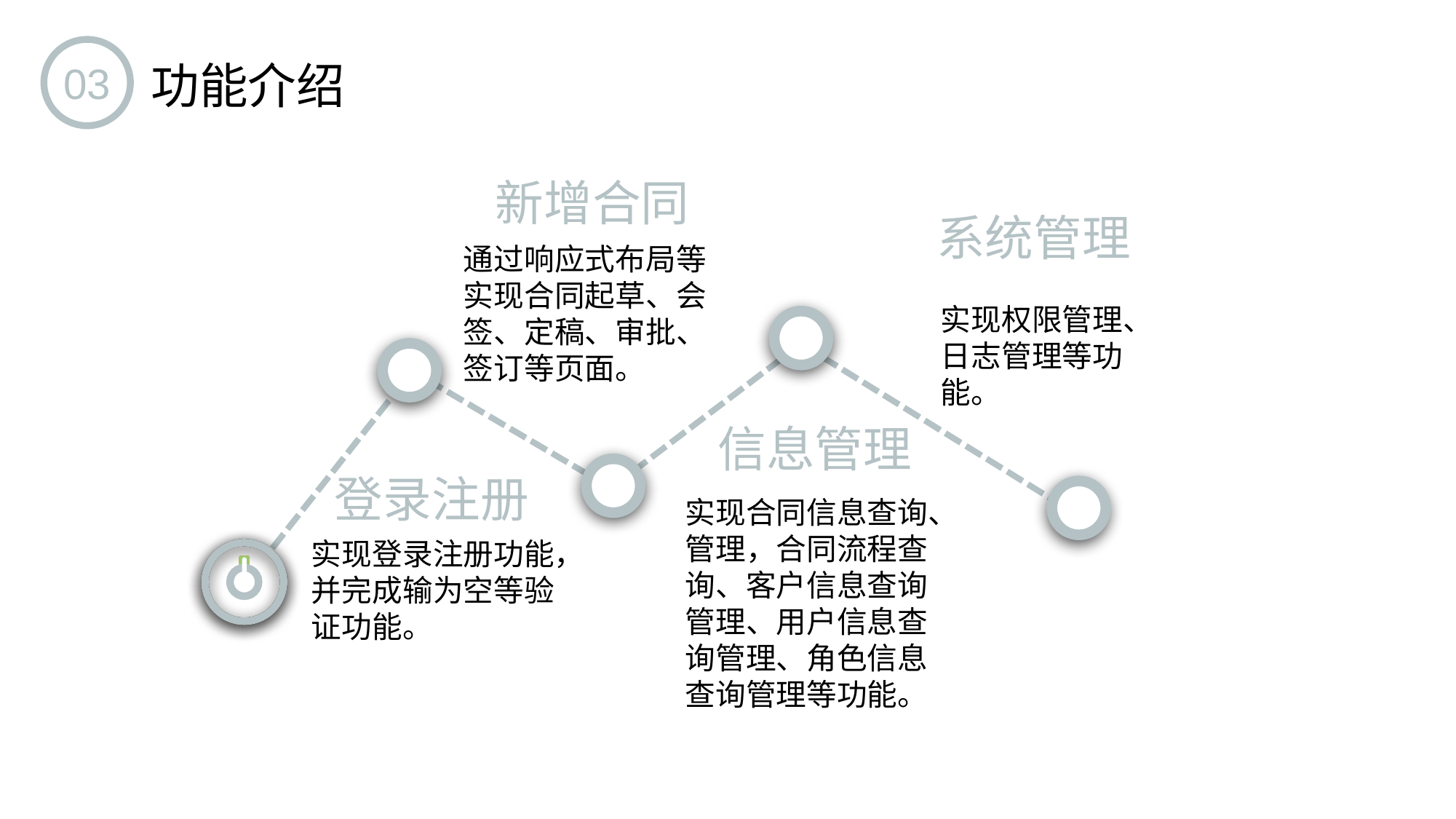

03
功能介绍
新增合同
通过响应式布局等实现合同起草、会签、定稿、审批、签订等页面。
系统管理
实现权限管理、日志管理等功能。

 信息管理
实现合同信息查询、管理，合同流程查询、客户信息查询管理、用户信息查询管理、角色信息查询管理等功能。
登录注册
实现登录注册功能，并完成输为空等验证功能。